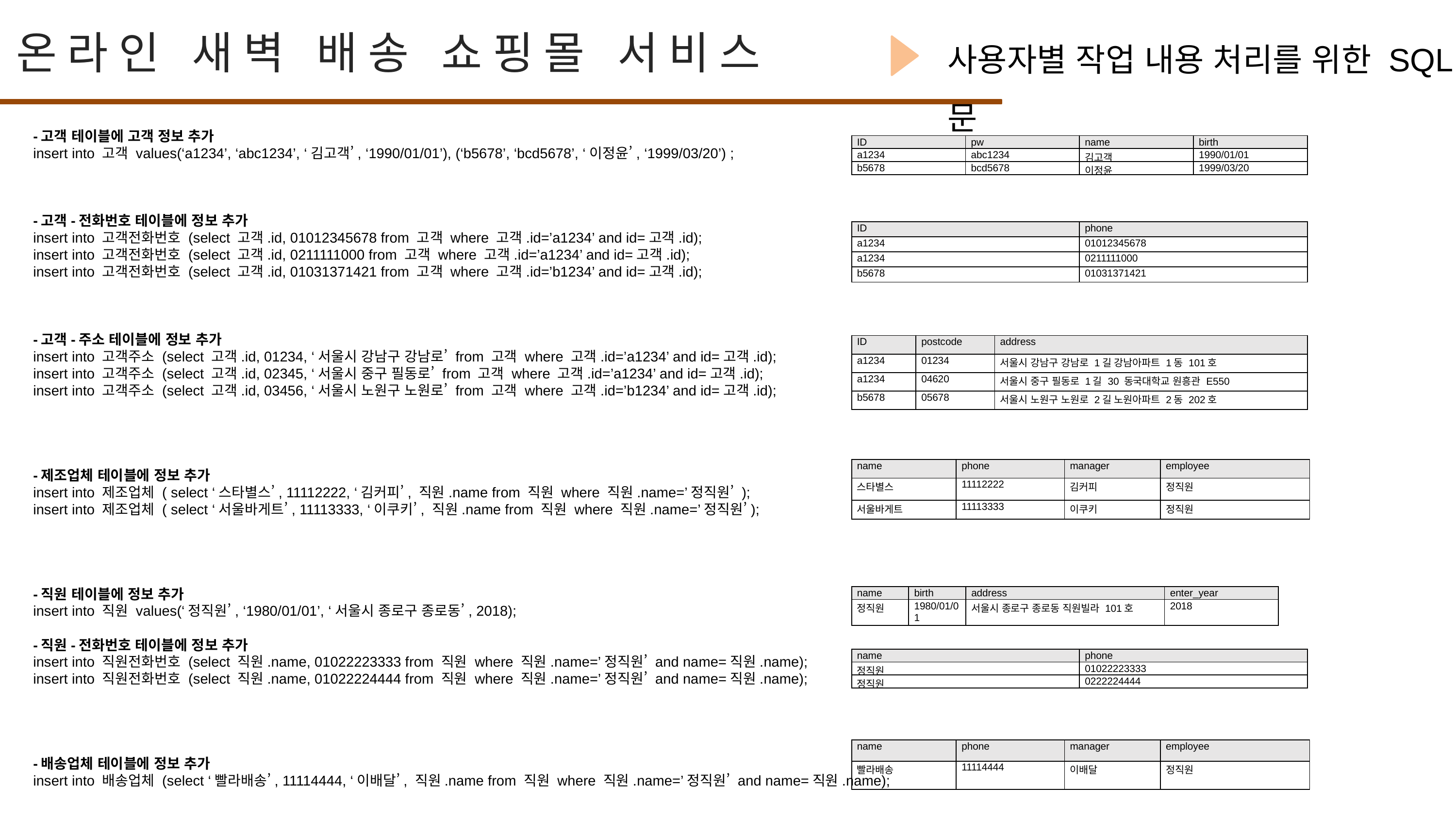

사용자별 작업 내용 처리를 위한 SQL문
온라인 새벽 배송 쇼핑몰 서비스

-고객 테이블에 고객 정보 추가
insert into 고객 values(‘a1234’, ‘abc1234’, ‘김고객’, ‘1990/01/01’), (‘b5678’, ‘bcd5678’, ‘이정윤’, ‘1999/03/20’) ;

-고객-전화번호 테이블에 정보 추가
insert into 고객전화번호 (select 고객.id, 01012345678 from 고객 where 고객.id=’a1234’ and id=고객.id);
insert into 고객전화번호 (select 고객.id, 0211111000 from 고객 where 고객.id=’a1234’ and id=고객.id);
insert into 고객전화번호 (select 고객.id, 01031371421 from 고객 where 고객.id=’b1234’ and id=고객.id);

-고객-주소 테이블에 정보 추가
insert into 고객주소 (select 고객.id, 01234, ‘서울시 강남구 강남로’ from 고객 where 고객.id=’a1234’ and id=고객.id);
insert into 고객주소 (select 고객.id, 02345, ‘서울시 중구 필동로’ from 고객 where 고객.id=’a1234’ and id=고객.id);
insert into 고객주소 (select 고객.id, 03456, ‘서울시 노원구 노원로’ from 고객 where 고객.id=’b1234’ and id=고객.id);

-제조업체 테이블에 정보 추가
insert into 제조업체 ( select ‘스타별스’, 11112222, ‘김커피’, 직원.name from 직원 where 직원.name=’정직원’ );
insert into 제조업체 ( select ‘서울바게트’, 11113333, ‘이쿠키’, 직원.name from 직원 where 직원.name=’정직원’);

-직원 테이블에 정보 추가
insert into 직원 values(‘정직원’, ‘1980/01/01’, ‘서울시 종로구 종로동’, 2018);

-직원-전화번호 테이블에 정보 추가
insert into 직원전화번호 (select 직원.name, 01022223333 from 직원 where 직원.name=’정직원’ and name=직원.name);
insert into 직원전화번호 (select 직원.name, 01022224444 from 직원 where 직원.name=’정직원’ and name=직원.name);

-배송업체 테이블에 정보 추가
insert into 배송업체 (select ‘빨라배송’, 11114444, ‘이배달’, 직원.name from 직원 where 직원.name=’정직원’ and name=직원.name);
| ID | pw | name | birth |
| --- | --- | --- | --- |
| a1234 | abc1234 | 김고객 | 1990/01/01 |
| b5678 | bcd5678 | 이정윤 | 1999/03/20 |
| ID | phone |
| --- | --- |
| a1234 | 01012345678 |
| a1234 | 0211111000 |
| b5678 | 01031371421 |
| ID | postcode | address |
| --- | --- | --- |
| a1234 | 01234 | 서울시 강남구 강남로 1길 강남아파트 1동 101호 |
| a1234 | 04620 | 서울시 중구 필동로 1길 30 동국대학교 원흥관 E550 |
| b5678 | 05678 | 서울시 노원구 노원로 2길 노원아파트 2동 202호 |
| name | phone | manager | employee |
| --- | --- | --- | --- |
| 스타별스 | 11112222 | 김커피 | 정직원 |
| 서울바게트 | 11113333 | 이쿠키 | 정직원 |
| name | birth | address | enter\_year |
| --- | --- | --- | --- |
| 정직원 | 1980/01/01 | 서울시 종로구 종로동 직원빌라 101호 | 2018 |
| name | phone |
| --- | --- |
| 정직원 | 01022223333 |
| 정직원 | 0222224444 |
| name | phone | manager | employee |
| --- | --- | --- | --- |
| 빨라배송 | 11114444 | 이배달 | 정직원 |